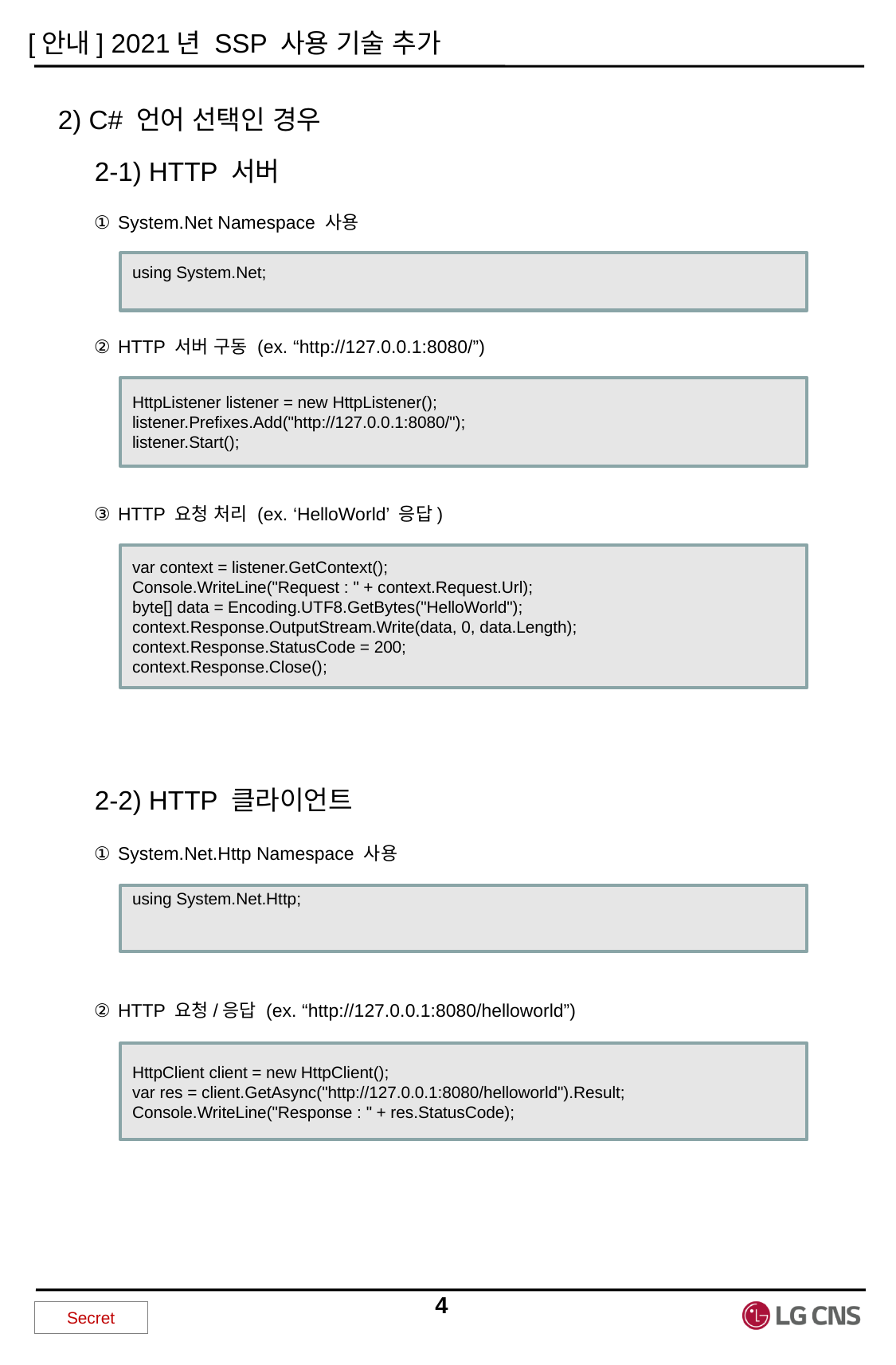

2) C# 언어 선택인 경우

     2-1) HTTP 서버
System.Net Namespace 사용
HTTP 서버 구동 (ex. “http://127.0.0.1:8080/”)
HTTP 요청 처리 (ex. ‘HelloWorld’ 응답)

using System.Net;

HttpListener listener = new HttpListener();
listener.Prefixes.Add("http://127.0.0.1:8080/");
listener.Start();
var context = listener.GetContext();
Console.WriteLine("Request : " + context.Request.Url);
byte[] data = Encoding.UTF8.GetBytes("HelloWorld");
context.Response.OutputStream.Write(data, 0, data.Length);
context.Response.StatusCode = 200;
context.Response.Close();

     2-2) HTTP 클라이언트
System.Net.Http Namespace 사용
HTTP 요청/응답 (ex. “http://127.0.0.1:8080/helloworld”)
using System.Net.Http;

HttpClient client = new HttpClient();
var res = client.GetAsync("http://127.0.0.1:8080/helloworld").Result;
Console.WriteLine("Response : " + res.StatusCode);